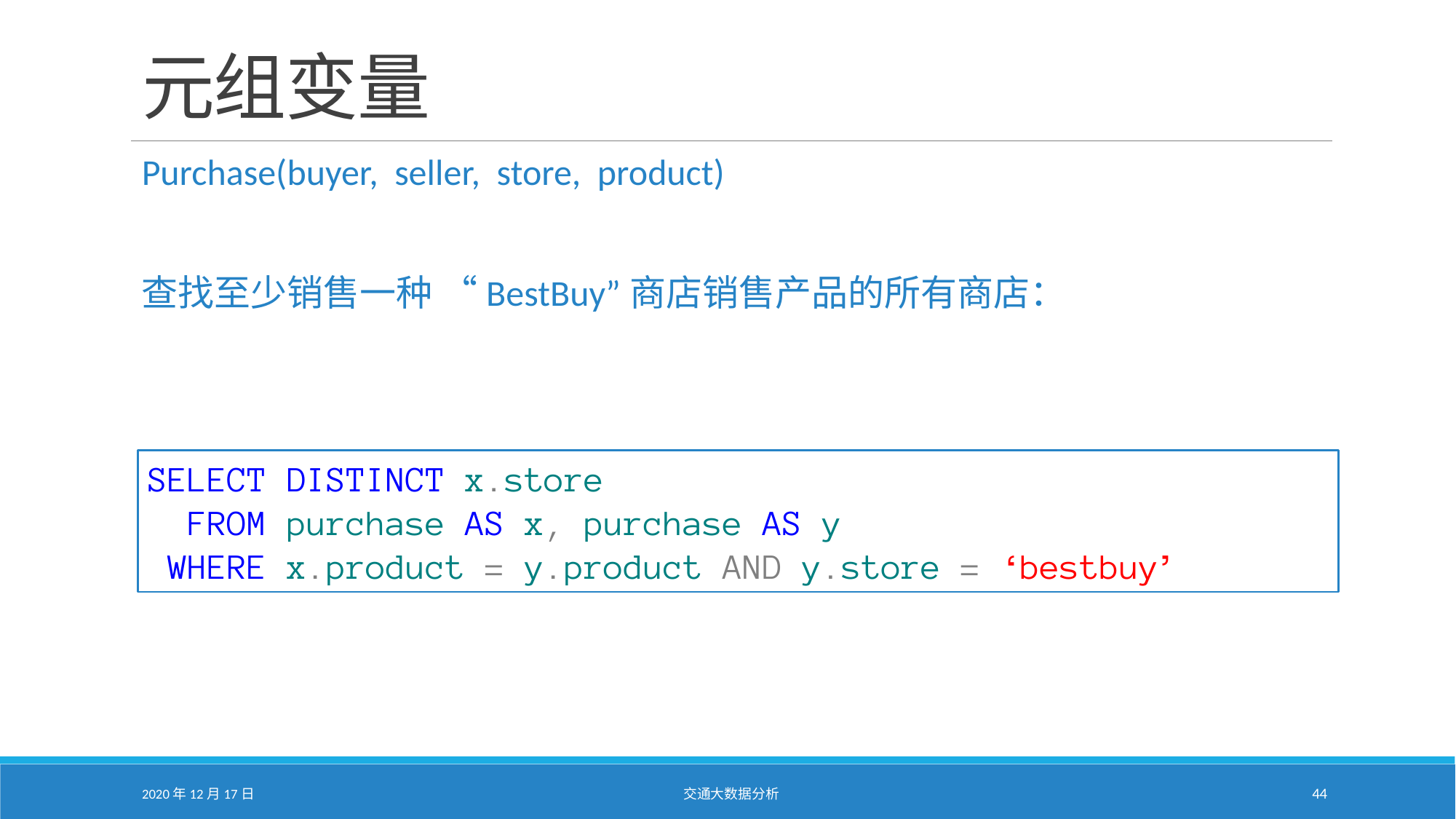

# 元组变量
Purchase(buyer,  seller,  store,  product)

查找至少销售一种 “BestBuy”商店销售产品的所有商店：
SELECT DISTINCT x.store
  FROM purchase AS x, purchase AS y
 WHERE x.product = y.product AND y.store = ‘bestbuy’
2020年12月17日
交通大数据分析
44